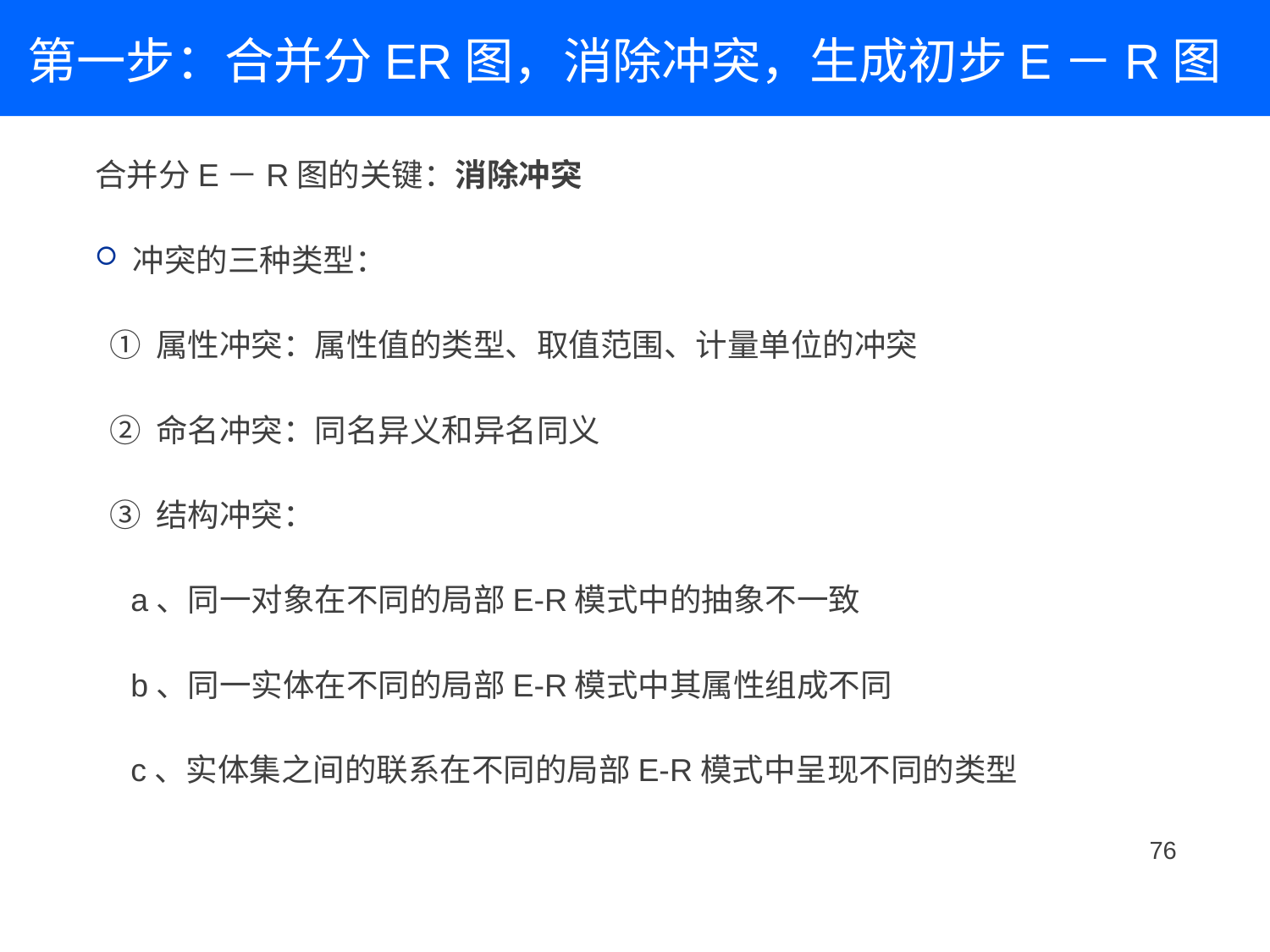

# 第一步：合并分ER图，消除冲突，生成初步E－R图
合并分E－R图的关键：消除冲突
冲突的三种类型：
  ① 属性冲突：属性值的类型、取值范围、计量单位的冲突
  ② 命名冲突：同名异义和异名同义
  ③ 结构冲突：
    a、同一对象在不同的局部E-R模式中的抽象不一致
    b、同一实体在不同的局部E-R模式中其属性组成不同
    c、实体集之间的联系在不同的局部E-R模式中呈现不同的类型

76